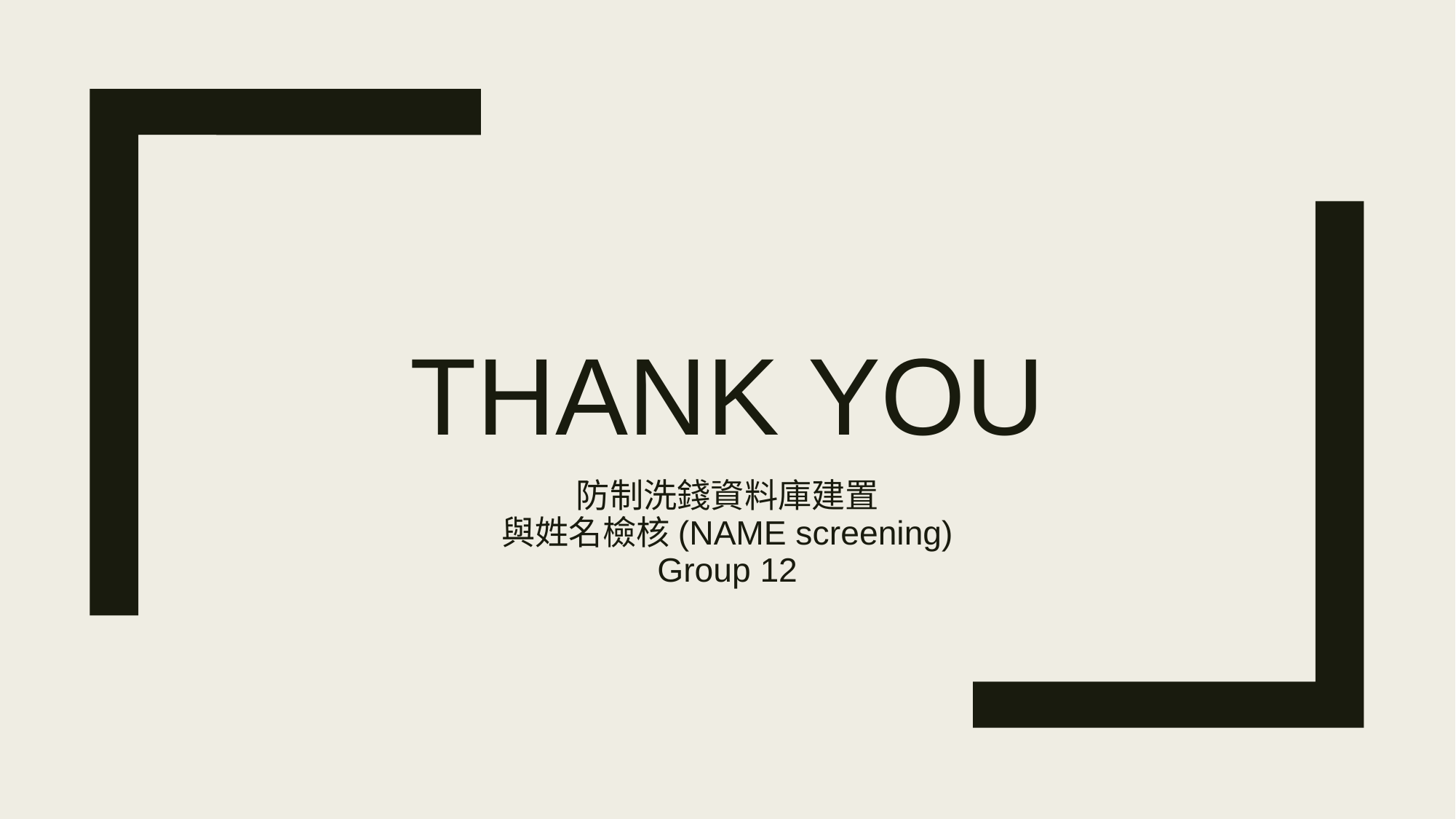

# THANK YOU
防制洗錢資料庫建置
與姓名檢核(NAME screening)
Group 12